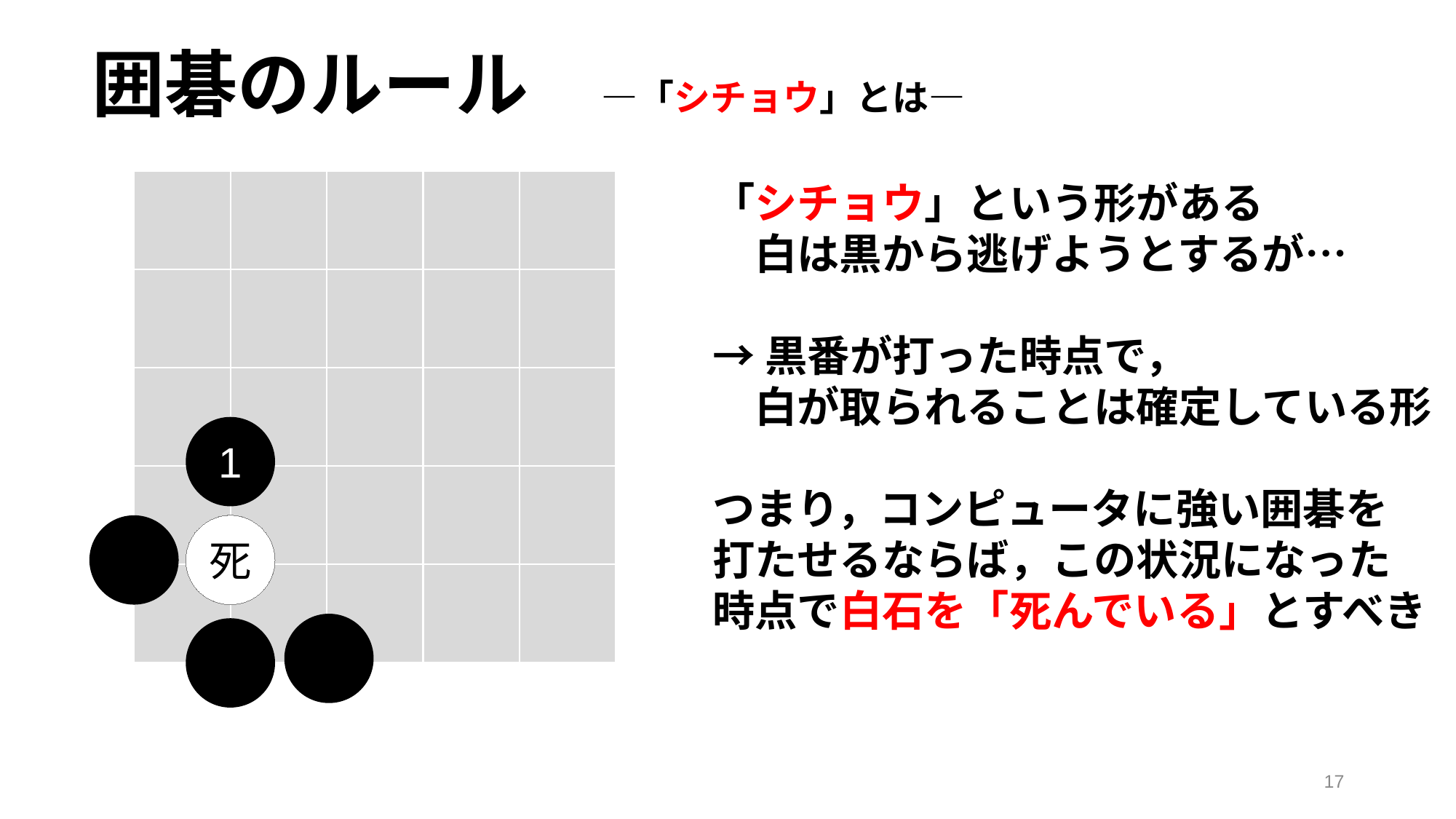

囲碁のルール　―「シチョウ」とは―

「シチョウ」という形がある
　白は黒から逃げようとするが…

→黒番が打った時点で，
　白が取られることは確定している形

つまり，コンピュータに強い囲碁を
打たせるならば，この状況になった
時点で白石を「死んでいる」とすべき

1

死

17